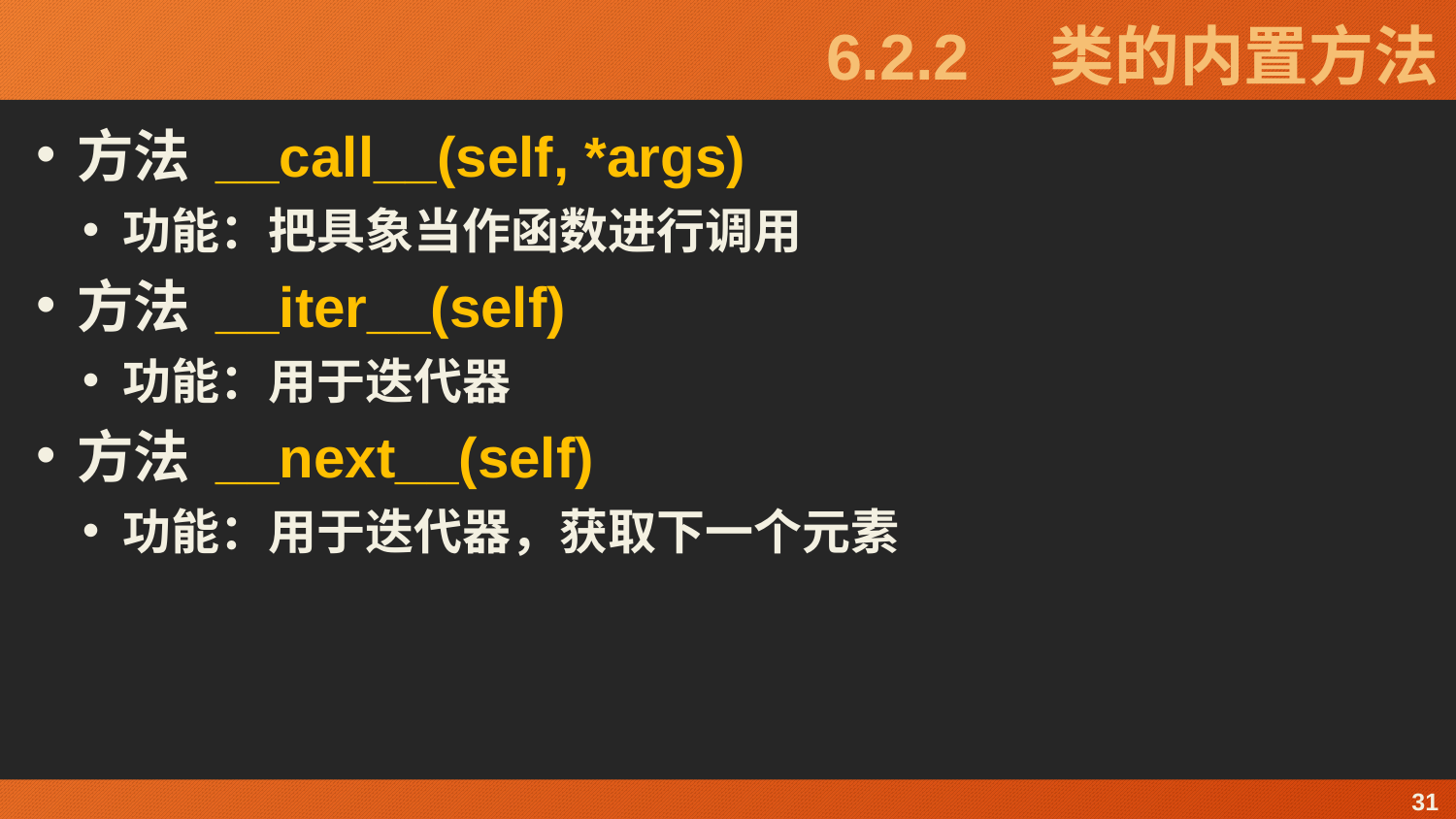

# 6.2.2　类的内置方法
方法 __call__(self, *args)
功能：把具象当作函数进行调用
方法 __iter__(self)
功能：用于迭代器
方法 __next__(self)
功能：用于迭代器，获取下一个元素
31